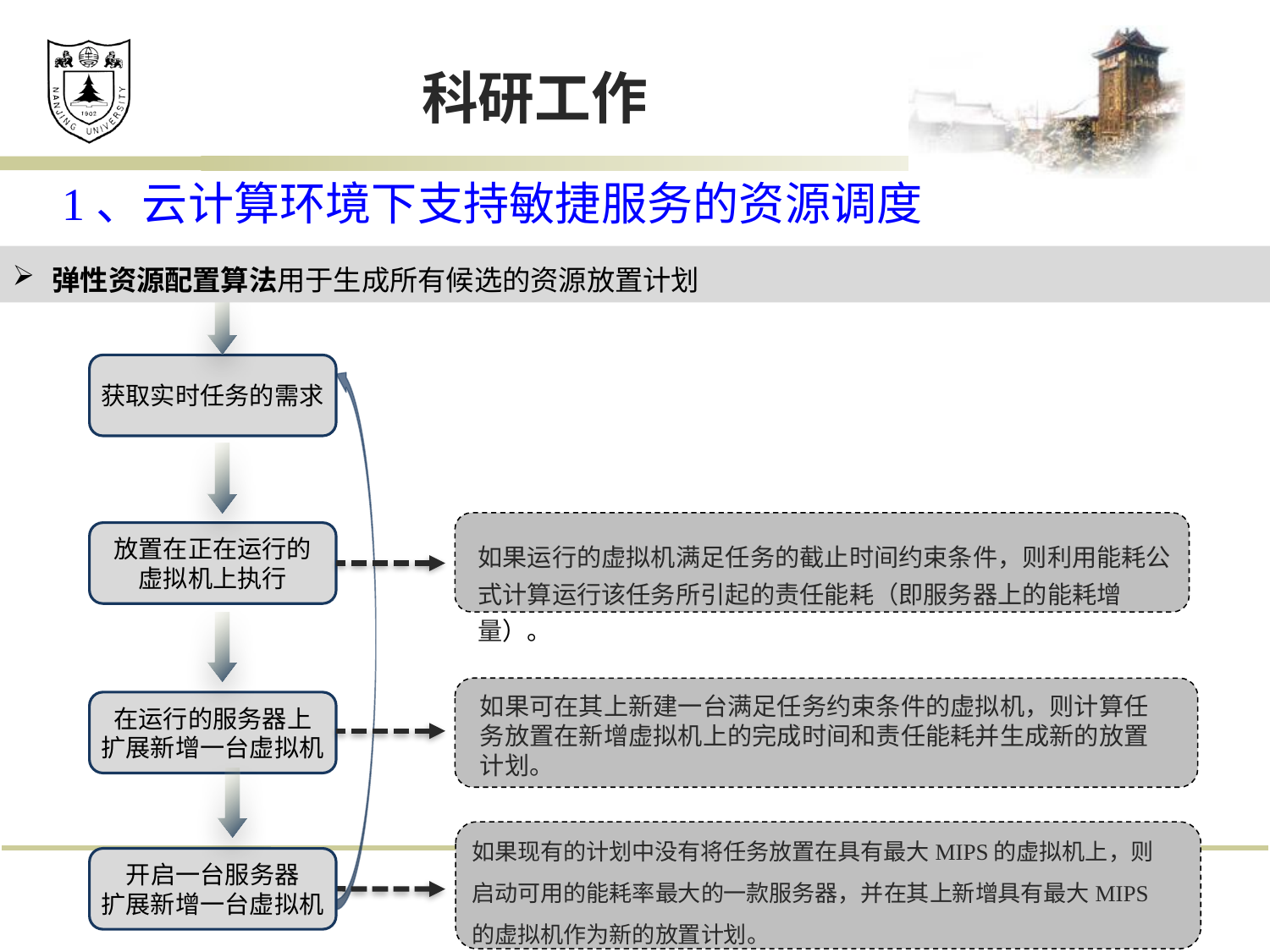

# 科研工作
1、云计算环境下支持敏捷服务的资源调度

弹性资源配置算法用于生成所有候选的资源放置计划

获取实时任务的需求

放置在正在运行的
虚拟机上执行
如果运行的虚拟机满足任务的截止时间约束条件，则利用能耗公式计算运行该任务所引起的责任能耗（即服务器上的能耗增量）。

如果可在其上新建一台满足任务约束条件的虚拟机，则计算任务放置在新增虚拟机上的完成时间和责任能耗并生成新的放置计划。
在运行的服务器上
扩展新增一台虚拟机

如果现有的计划中没有将任务放置在具有最大MIPS的虚拟机上，则启动可用的能耗率最大的一款服务器，并在其上新增具有最大MIPS的虚拟机作为新的放置计划。

开启一台服务器
扩展新增一台虚拟机
11